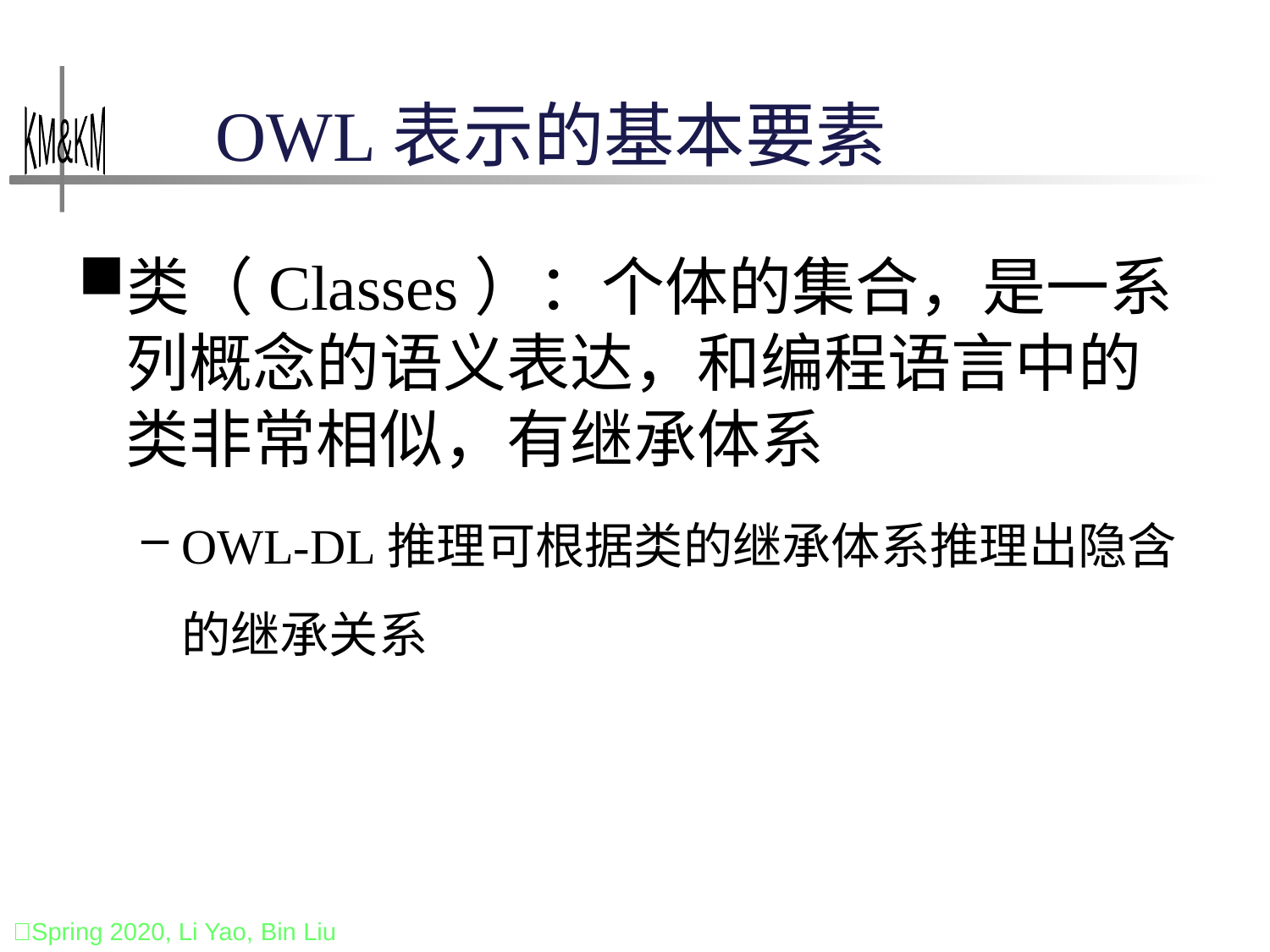

# OWL表示的基本要素
类（Classes）：个体的集合，是一系列概念的语义表达，和编程语言中的类非常相似，有继承体系
OWL-DL推理可根据类的继承体系推理出隐含的继承关系